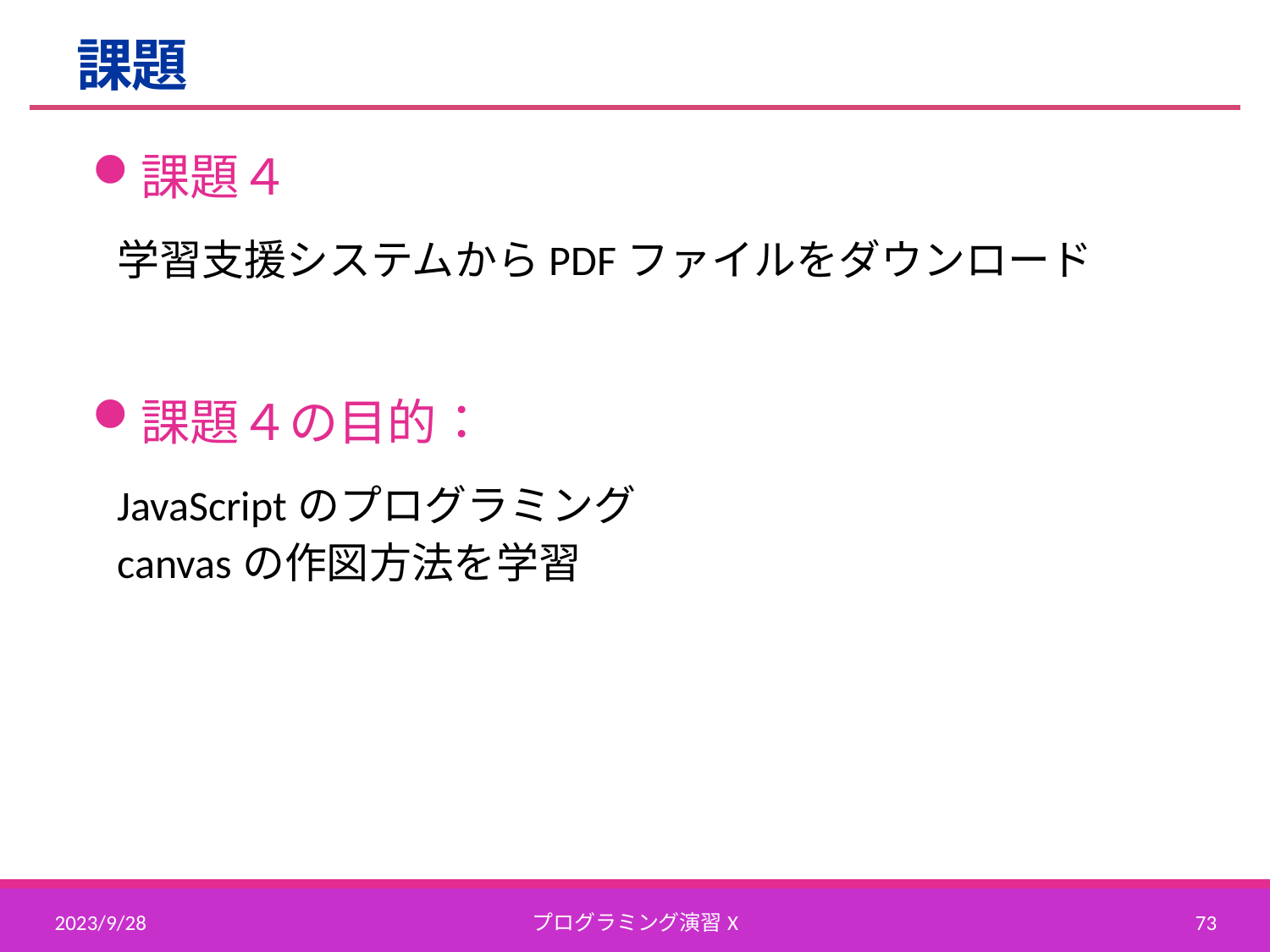

# 課題
課題４
学習支援システムからPDFファイルをダウンロード

課題４の目的：
JavaScriptのプログラミング
canvasの作図方法を学習

2023/9/28
プログラミング演習X
73